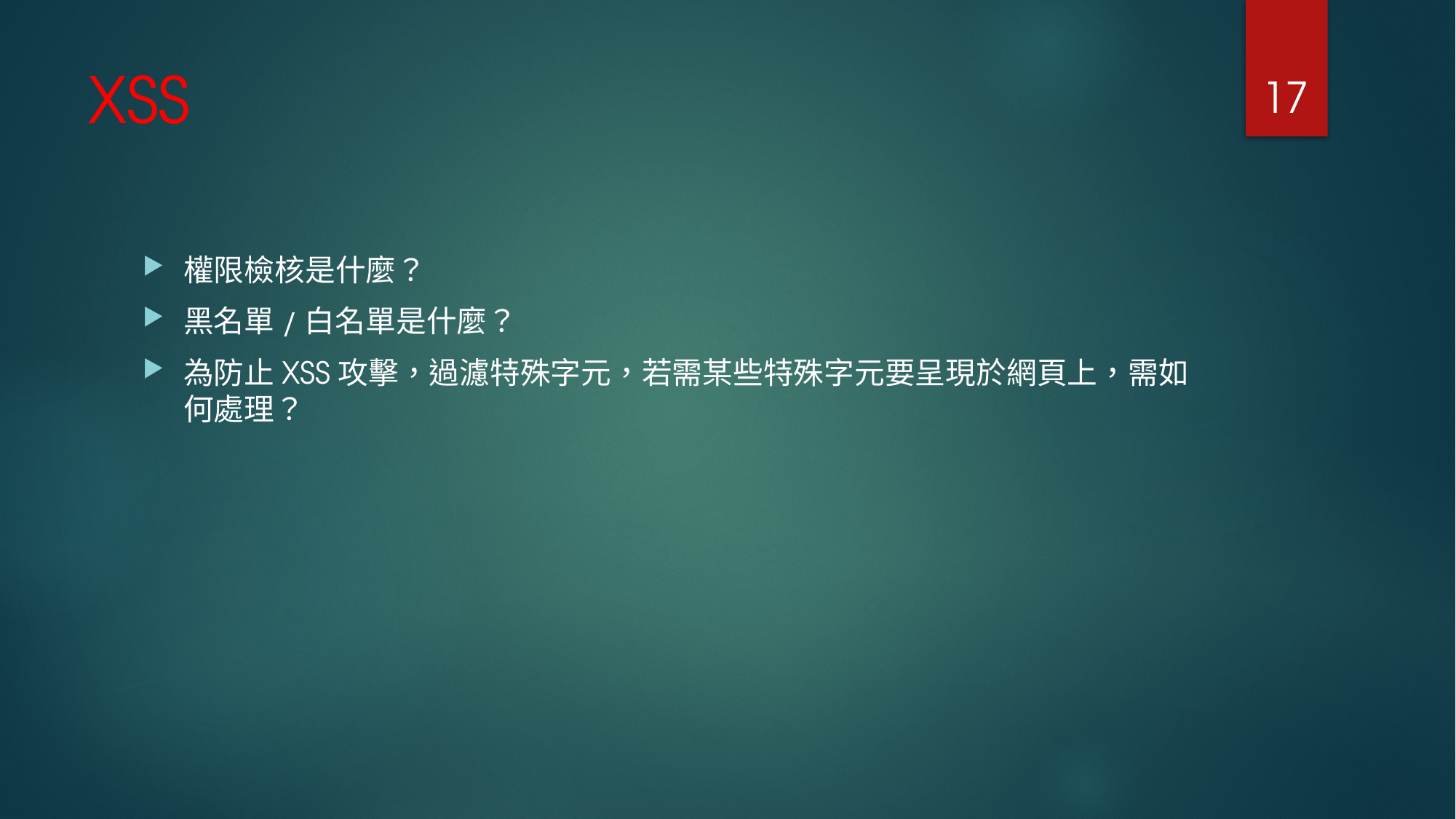

17
# XSS
權限檢核是什麼？
黑名單/白名單是什麼？
為防止XSS攻擊，過濾特殊字元，若需某些特殊字元要呈現於網頁上，需如何處理？